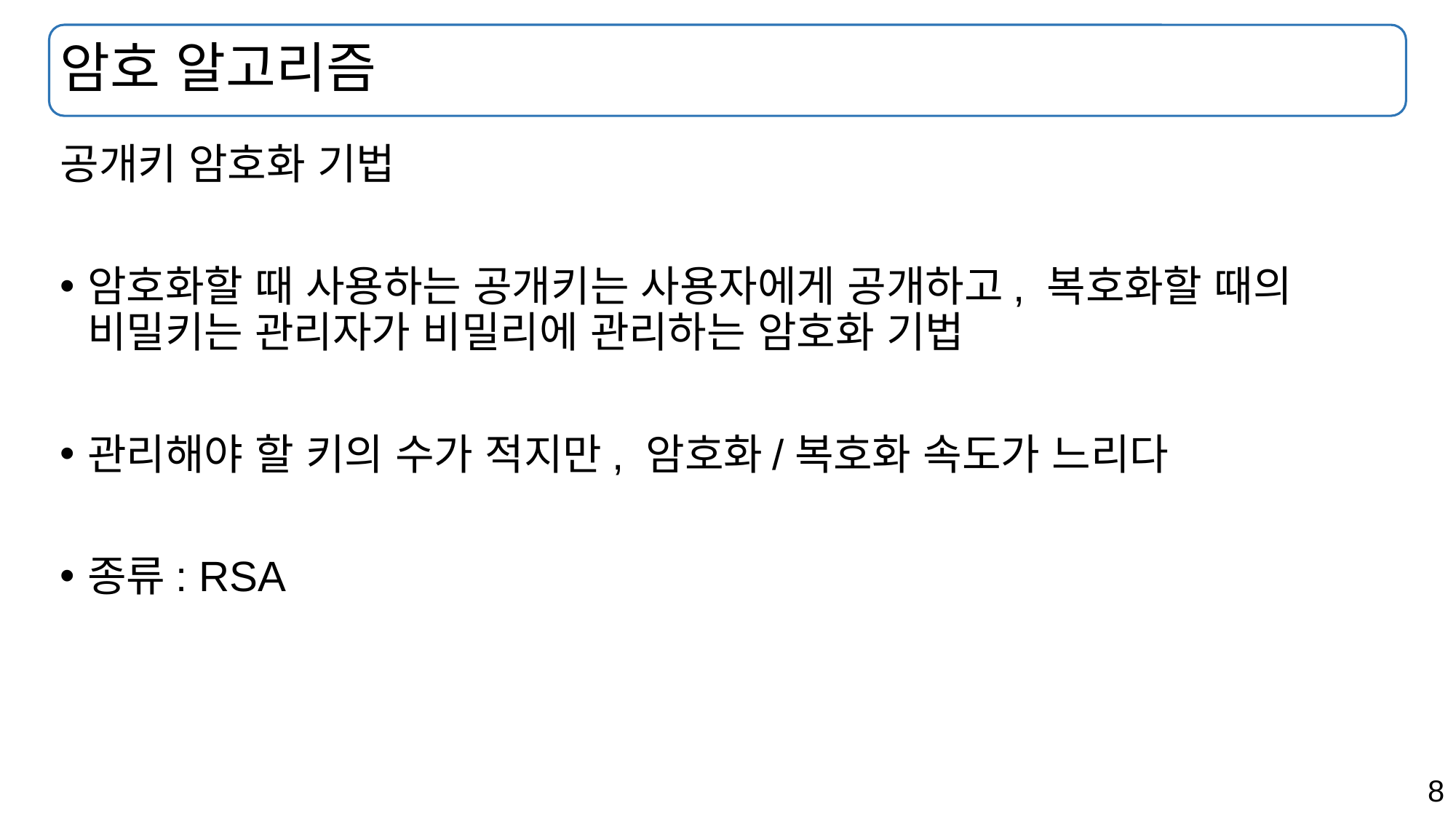

# 암호 알고리즘
공개키 암호화 기법

암호화할 때 사용하는 공개키는 사용자에게 공개하고, 복호화할 때의 비밀키는 관리자가 비밀리에 관리하는 암호화 기법

관리해야 할 키의 수가 적지만, 암호화/복호화 속도가 느리다

종류: RSA